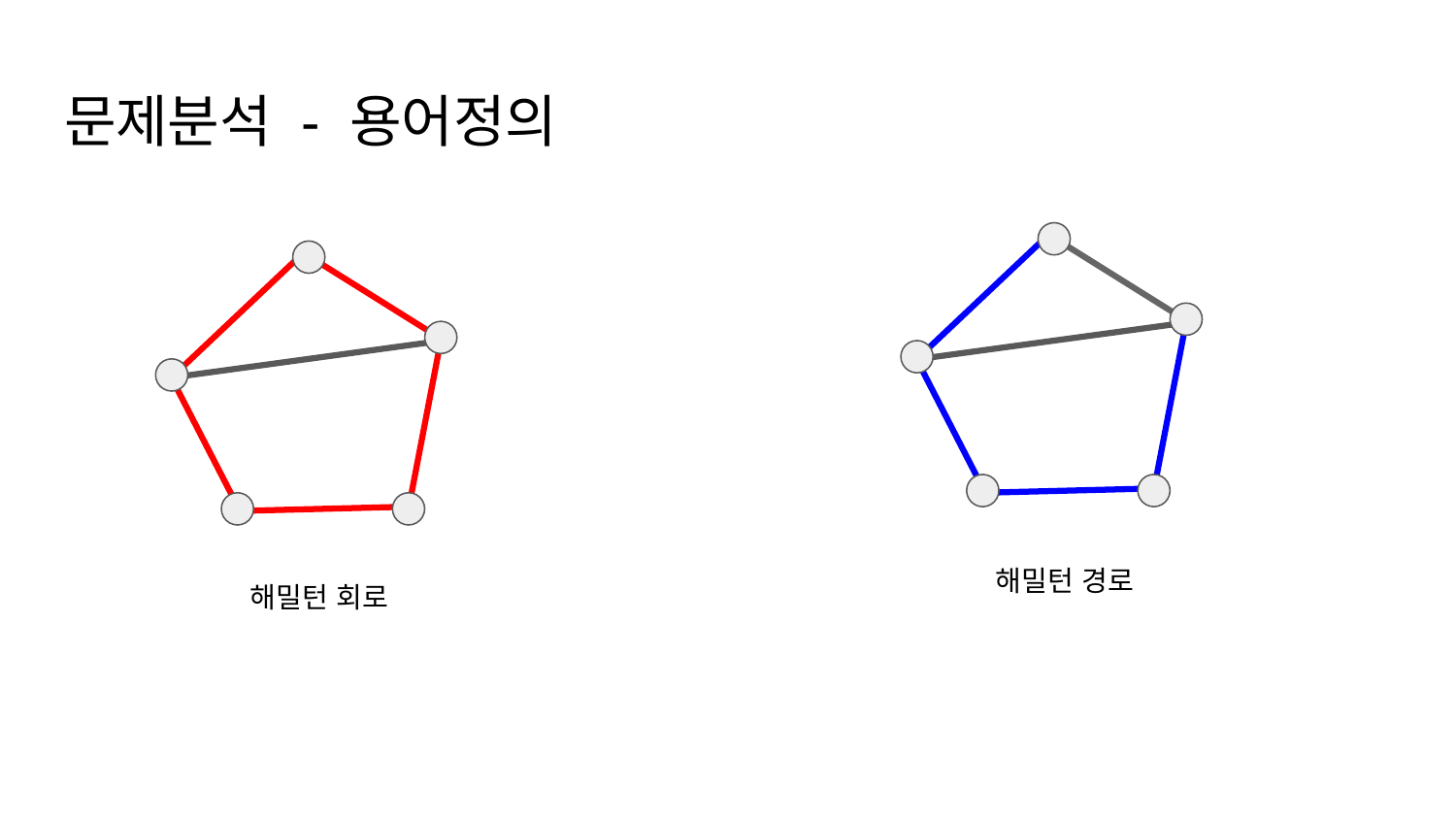

# 문제분석 - 용어정의

해밀턴 경로
해밀턴 회로